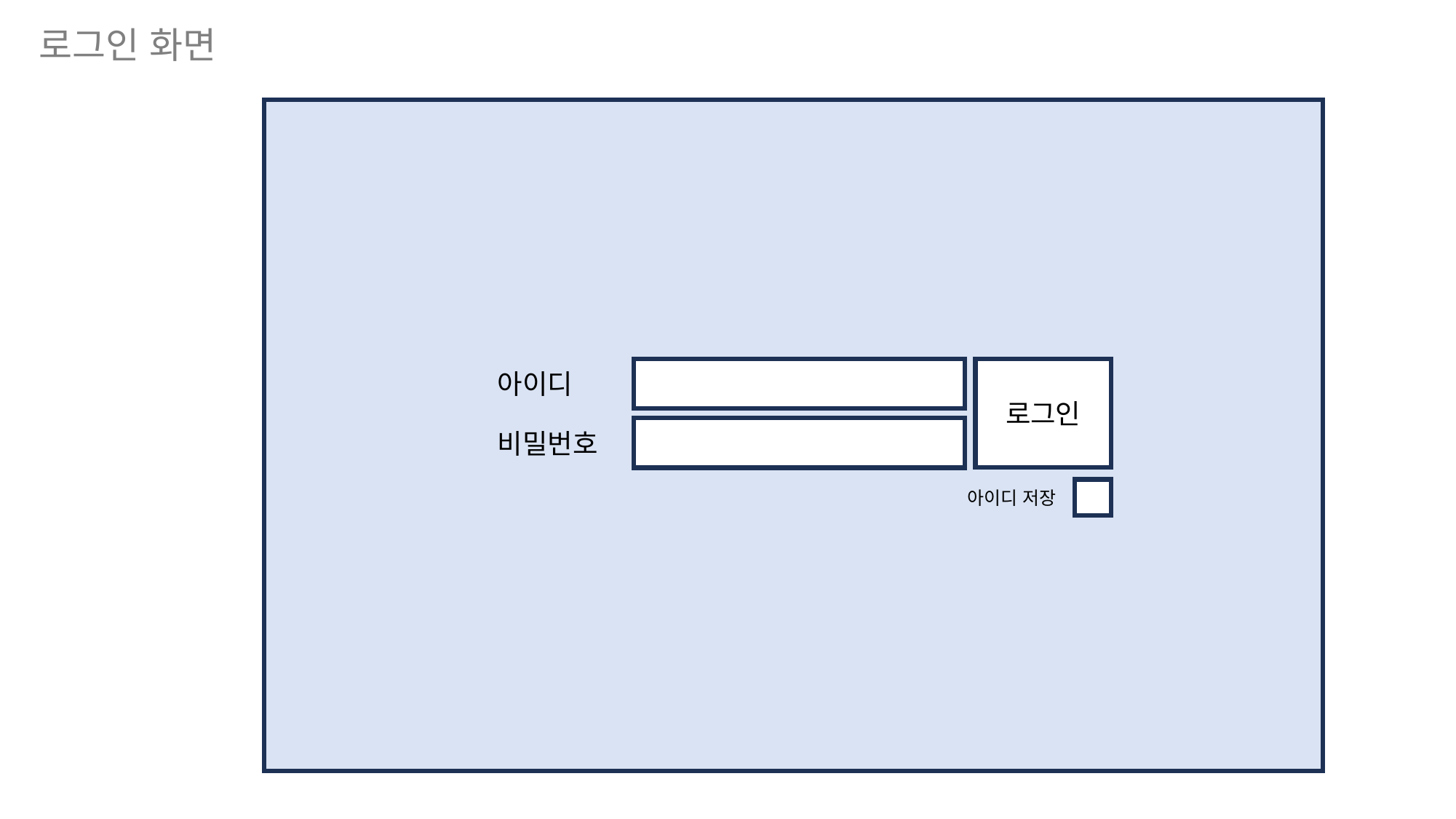

로그인 화면

아이디

로그인
비밀번호

아이디 저장